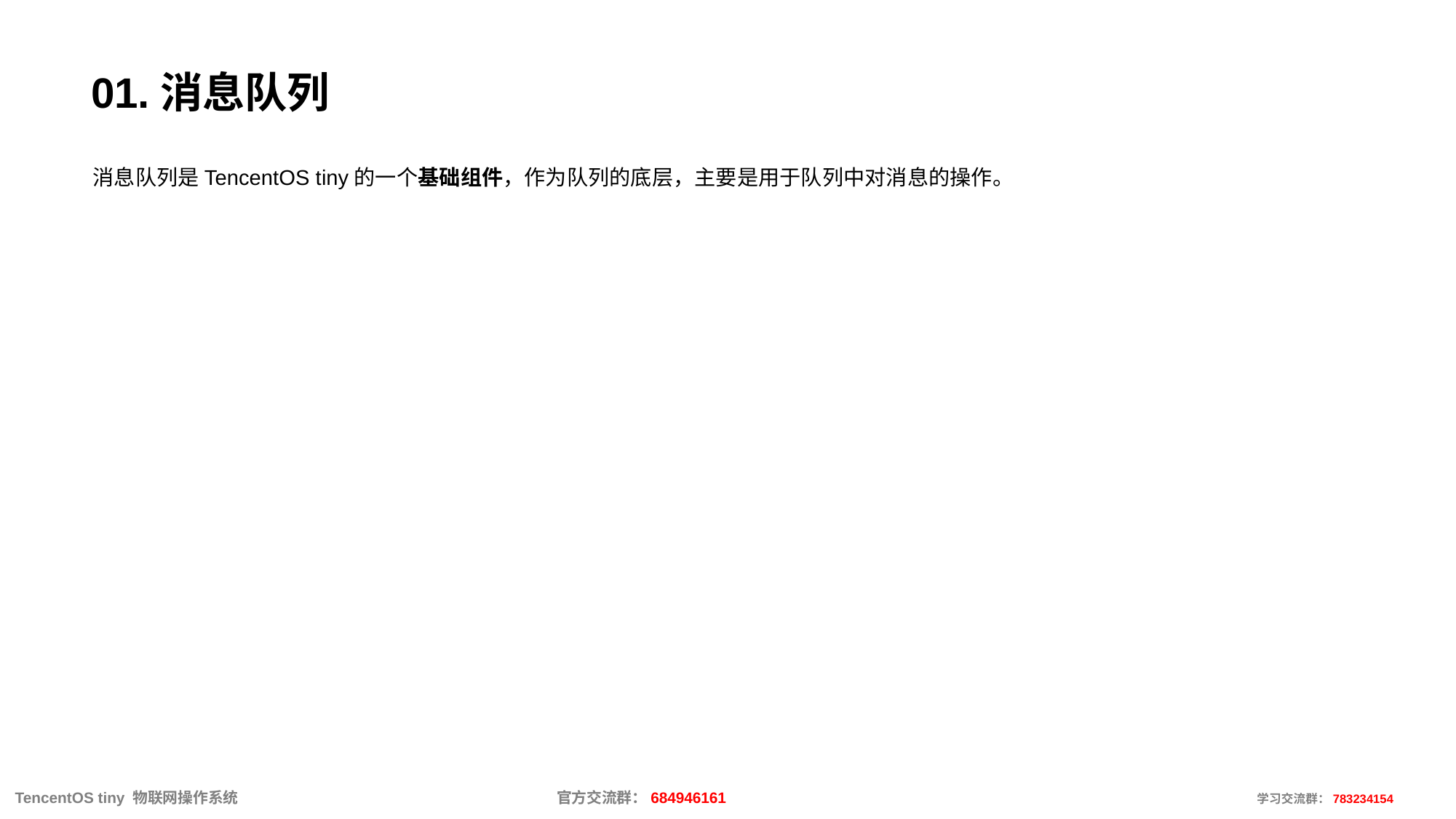

# 01.消息队列
消息队列是TencentOS tiny的一个基础组件，作为队列的底层，主要是用于队列中对消息的操作。

 TencentOS tiny 物联网操作系统			官方交流群：684946161					          学习交流群：783234154